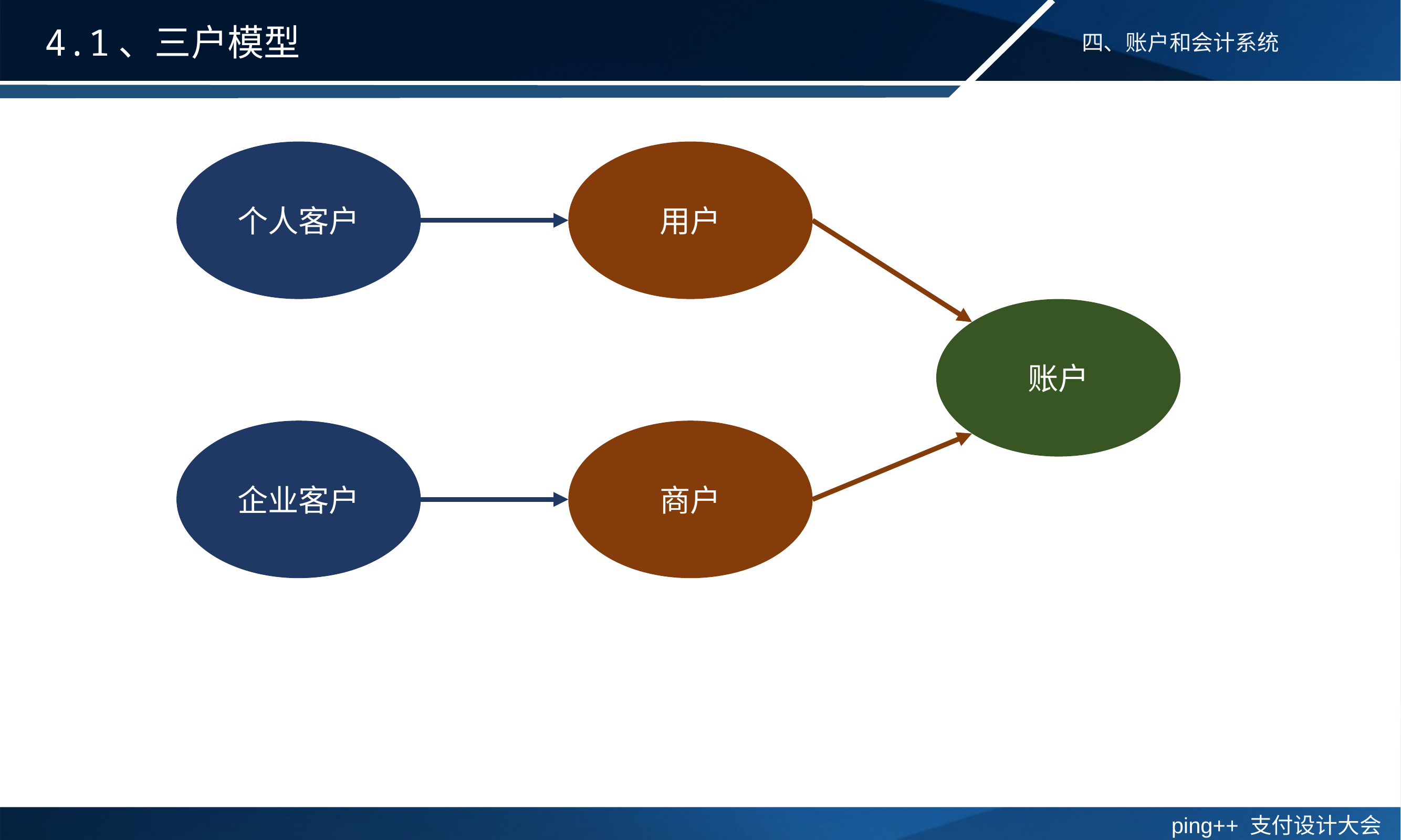

# 4.1、三户模型
个人客户
用户
账户
企业客户
商户